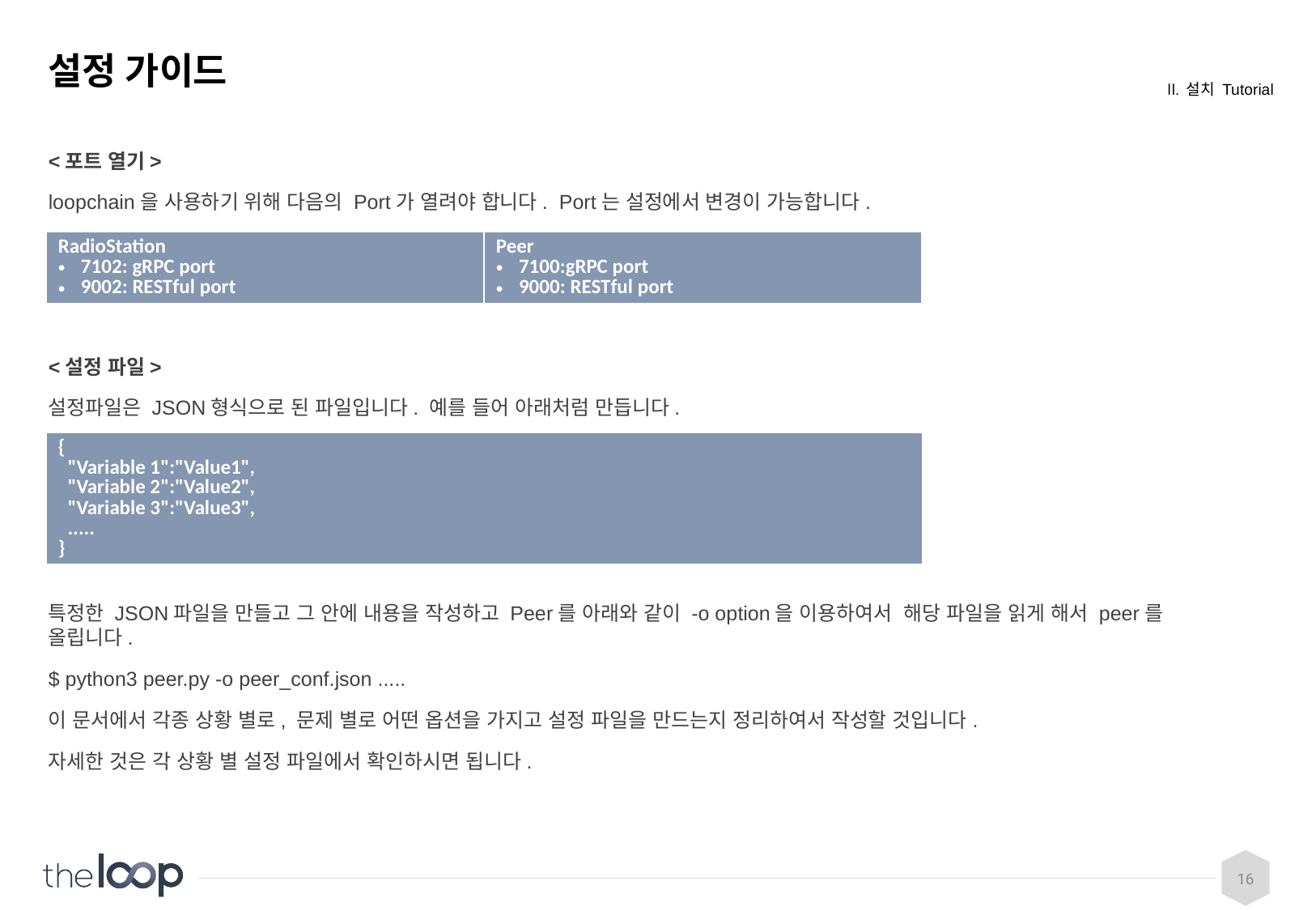

# 설정 가이드
II. 설치 Tutorial

<포트 열기>
loopchain을 사용하기 위해 다음의 Port가 열려야 합니다.  Port는 설정에서 변경이 가능합니다.

<설정 파일>
설정파일은 JSON형식으로 된 파일입니다. 예를 들어 아래처럼 만듭니다.

특정한 JSON파일을 만들고 그 안에 내용을 작성하고 Peer를 아래와 같이 -o option을 이용하여서  해당 파일을 읽게 해서 peer를 올립니다.
$ python3 peer.py -o peer_conf.json .....
이 문서에서 각종 상황 별로, 문제 별로 어떤 옵션을 가지고 설정 파일을 만드는지 정리하여서 작성할 것입니다.
자세한 것은 각 상황 별 설정 파일에서 확인하시면 됩니다.

| RadioStation 7102: gRPC port 9002: RESTful port | Peer 7100:gRPC port 9000: RESTful port |
| --- | --- |
| { "Variable 1":"Value1", "Variable 2":"Value2", "Variable 3":"Value3", ..... } |
| --- |
16